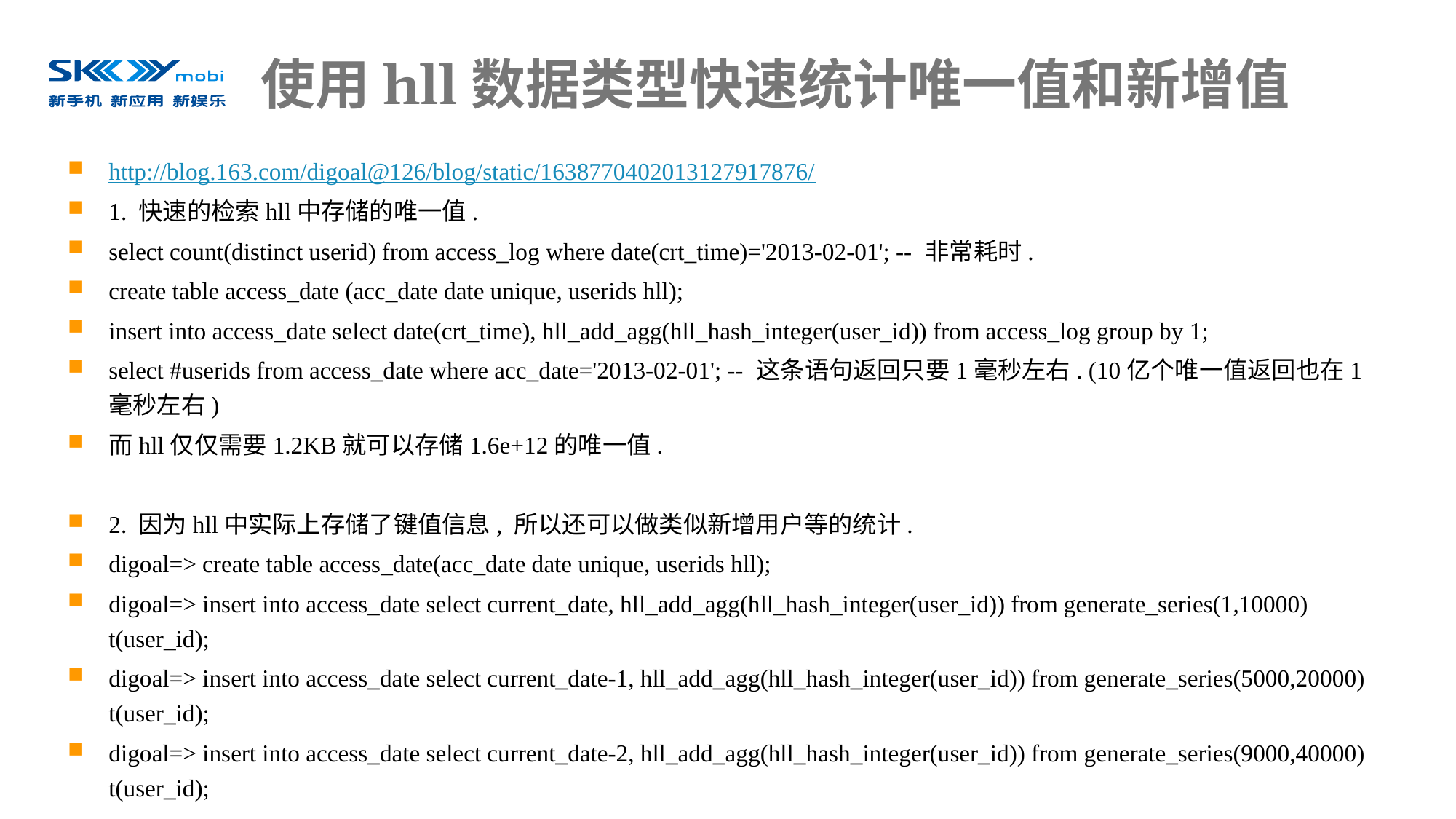

# 使用hll数据类型快速统计唯一值和新增值
http://blog.163.com/digoal@126/blog/static/1638770402013127917876/
1. 快速的检索hll中存储的唯一值.
select count(distinct userid) from access_log where date(crt_time)='2013-02-01'; -- 非常耗时.
create table access_date (acc_date date unique, userids hll);
insert into access_date select date(crt_time), hll_add_agg(hll_hash_integer(user_id)) from access_log group by 1;
select #userids from access_date where acc_date='2013-02-01'; -- 这条语句返回只要1毫秒左右. (10亿个唯一值返回也在1毫秒左右)
而hll仅仅需要1.2KB就可以存储1.6e+12的唯一值.

2. 因为hll中实际上存储了键值信息, 所以还可以做类似新增用户等的统计.
digoal=> create table access_date(acc_date date unique, userids hll);
digoal=> insert into access_date select current_date, hll_add_agg(hll_hash_integer(user_id)) from generate_series(1,10000) t(user_id);
digoal=> insert into access_date select current_date-1, hll_add_agg(hll_hash_integer(user_id)) from generate_series(5000,20000) t(user_id);
digoal=> insert into access_date select current_date-2, hll_add_agg(hll_hash_integer(user_id)) from generate_series(9000,40000) t(user_id);